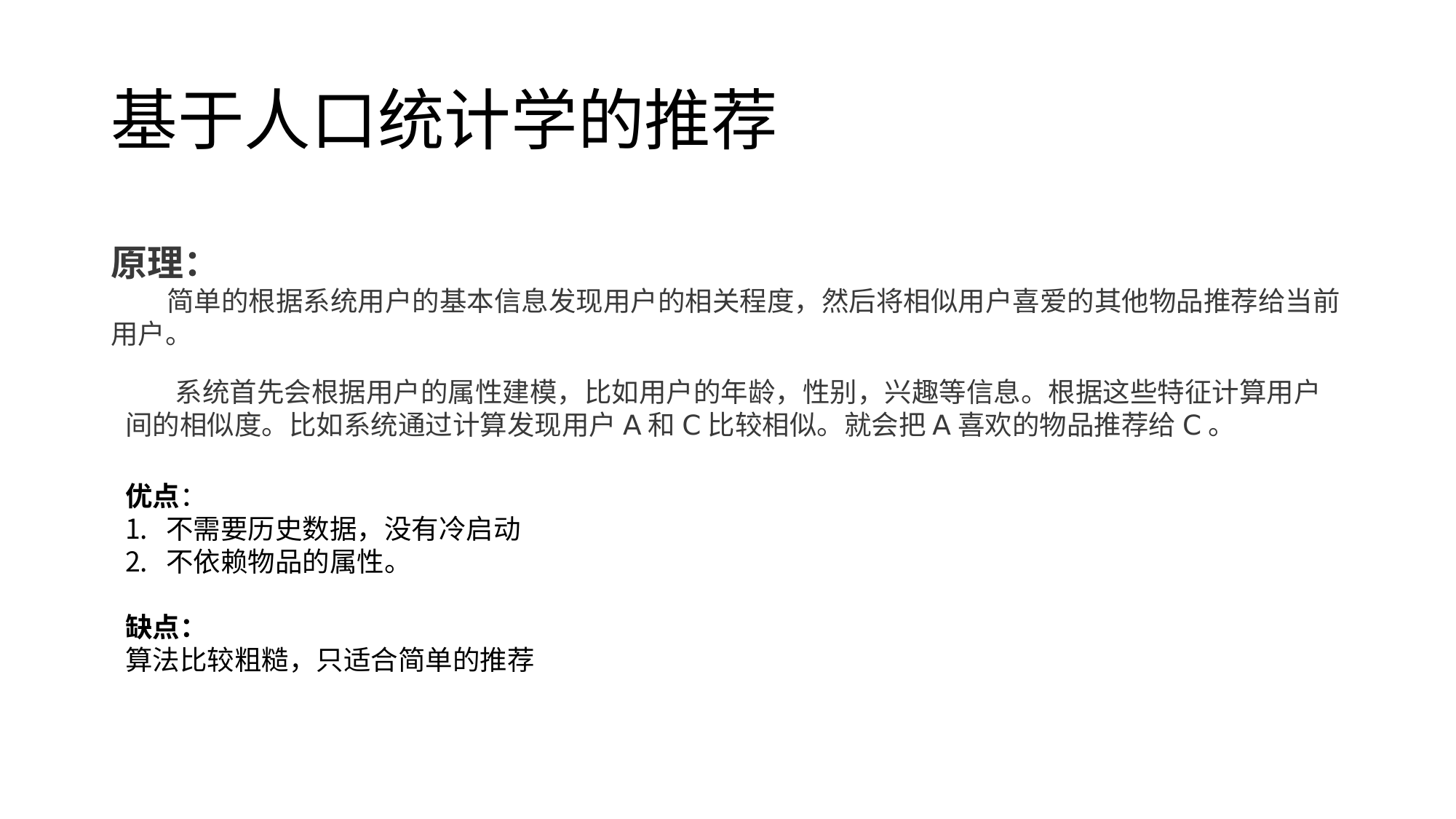

# 基于人口统计学的推荐
原理：
        简单的根据系统用户的基本信息发现用户的相关程度，然后将相似用户喜爱的其他物品推荐给当前用户。
       系统首先会根据用户的属性建模，比如用户的年龄，性别，兴趣等信息。根据这些特征计算用户间的相似度。比如系统通过计算发现用户A和C比较相似。就会把A喜欢的物品推荐给C。
优点：
不需要历史数据，没有冷启动
不依赖物品的属性。

缺点：
算法比较粗糙，只适合简单的推荐